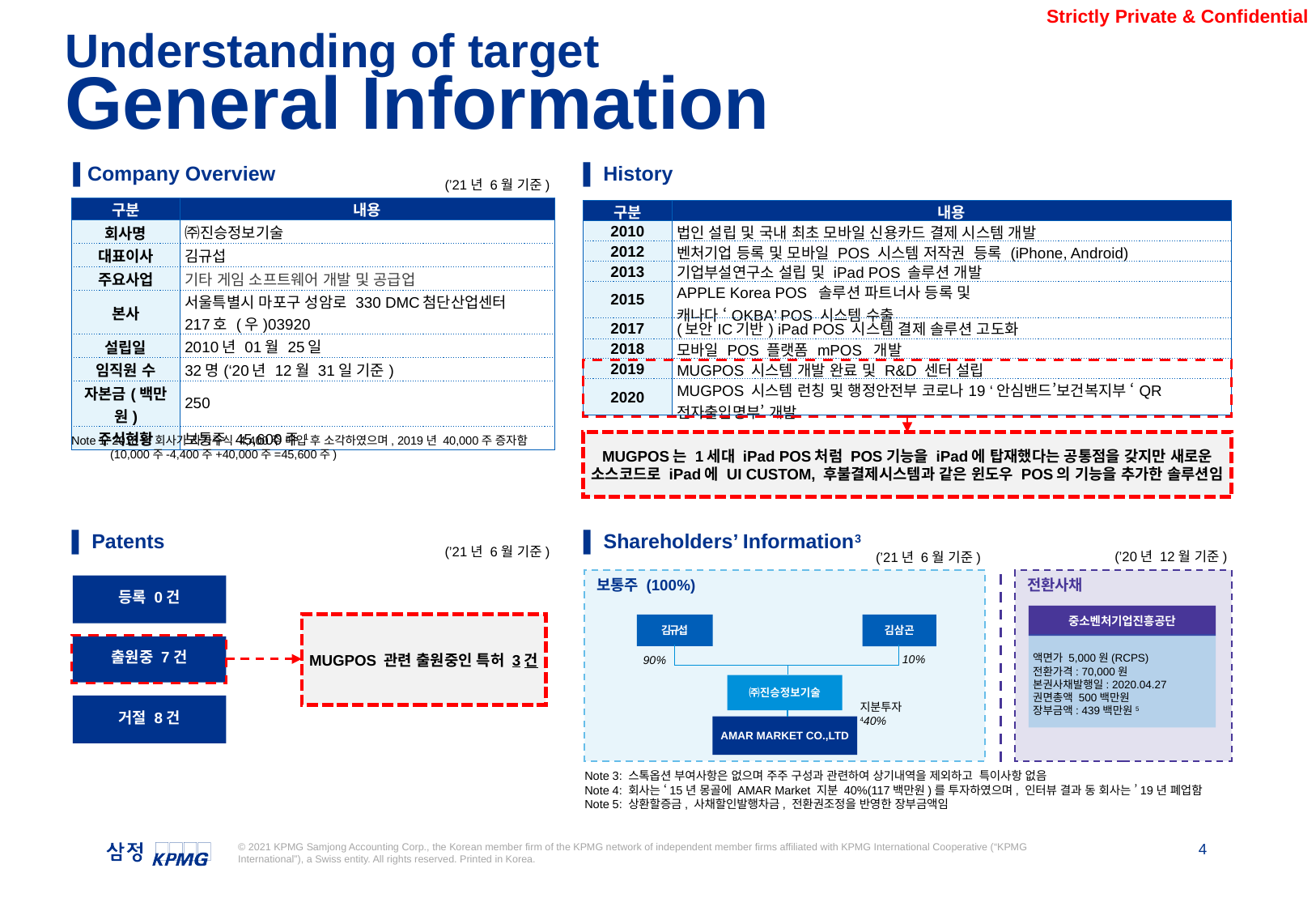

Understanding of target
General Information
▌Company Overview
▌ History
(’21년 6월 기준)
| 구분 | 내용 |
| --- | --- |
| 회사명 | ㈜진승정보기술 |
| 대표이사 | 김규섭 |
| 주요사업 | 기타 게임 소프트웨어 개발 및 공급업 |
| 본사 | 서울특별시 마포구 성암로 330 DMC첨단산업센터 217호 (우)03920 |
| 설립일 | 2010년 01월 25일 |
| 임직원 수 | 32명(‘20년 12월 31일 기준) |
| 자본금(백만원) | 250 |
| 주식현황 | 보통주 45,600주1 |
| 구분 | 내용 |
| --- | --- |
| 2010 | 법인 설립 및 국내 최초 모바일 신용카드 결제 시스템 개발 |
| 2012 | 벤처기업 등록 및 모바일 POS 시스템 저작권 등록 (iPhone, Android) |
| 2013 | 기업부설연구소 설립 및 iPad POS 솔루션 개발 |
| 2015 | APPLE Korea POS 솔루션 파트너사 등록 및 캐나다 ‘OKBA’ POS 시스템 수출 |
| 2017 | (보안IC기반) iPad POS 시스템 결제 솔루션 고도화 |
| 2018 | 모바일 POS 플랫폼 mPOS 개발 |
| 2019 | MUGPOS 시스템 개발 완료 및 R&D 센터 설립 |
| 2020 | MUGPOS 시스템 런칭 및 행정안전부 코로나19 ‘안심밴드’보건복지부 ‘QR 전자출입명부’ 개발 |

MUGPOS는 1세대 iPad POS처럼 POS기능을 iPad에 탑재했다는 공통점을 갖지만 새로운 소스코드로 iPad에 UI CUSTOM, 후불결제시스템과 같은 윈도우 POS의 기능을 추가한 솔루션임
Note 1: 2018년 회사가 자기주식 4,400주 매입 후 소각하였으며, 2019년 40,000주 증자함
            (10,000주-4,400주+40,000주=45,600주)

▌ Shareholders’ Information3
▌ Patents
(’21년 6월 기준)
(’20년 12월 기준)
(’21년 6월 기준)
보통주 (100%)
전환사채
등록 0건
중소벤처기업진흥공단
MUGPOS 관련 출원중인 특허 3건
김규섭
김삼곤

액면가 5,000원(RCPS)
전환가격: 70,000원
본권사채발행일: 2020.04.27
권면총액 500백만원
장부금액: 439백만원5

출원중 7건
10%
90%
㈜진승정보기술
AMAR MARKET CO.,LTD
거절 8건
지분투자440%
Note 3: 스톡옵션 부여사항은 없으며 주주 구성과 관련하여 상기내역을 제외하고  특이사항 없음
Note 4: 회사는 ‘15년 몽골에 AMAR Market 지분 40%(117백만원)를 투자하였으며, 인터뷰 결과 동 회사는 ’19년 폐업함
Note 5: 상환할증금, 사채할인발행차금, 전환권조정을 반영한 장부금액임